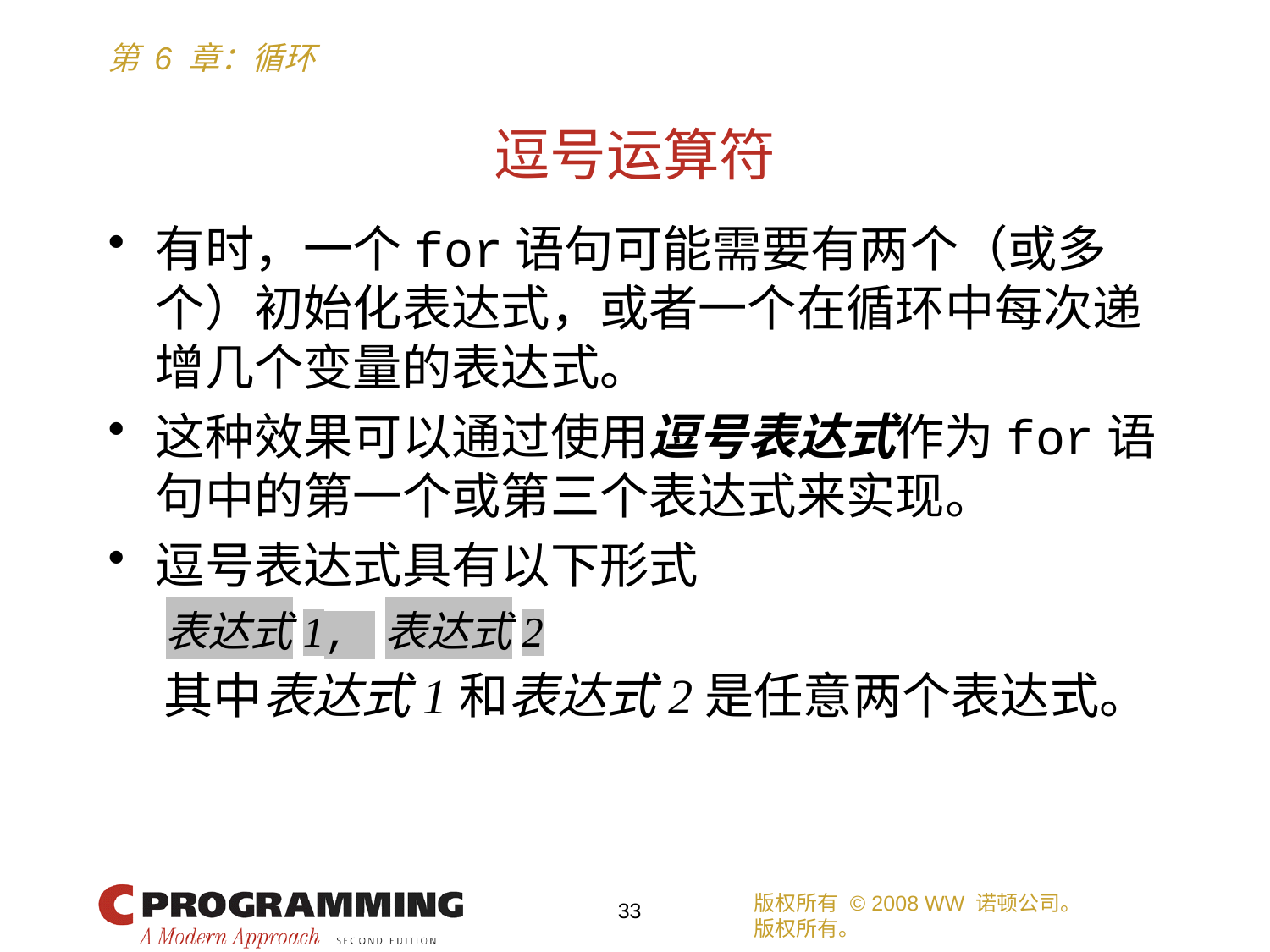

# 逗号运算符
有时，一个for语句可能需要有两个（或多个）初始化表达式，或者一个在循环中每次递增几个变量的表达式。
这种效果可以通过使用逗号表达式作为for语句中的第一个或第三个表达式来实现。
逗号表达式具有以下形式
     表达式1, 表达式2
    其中表达式1和表达式2是任意两个表达式。

版权所有 © 2008 WW 诺顿公司。
版权所有。
33